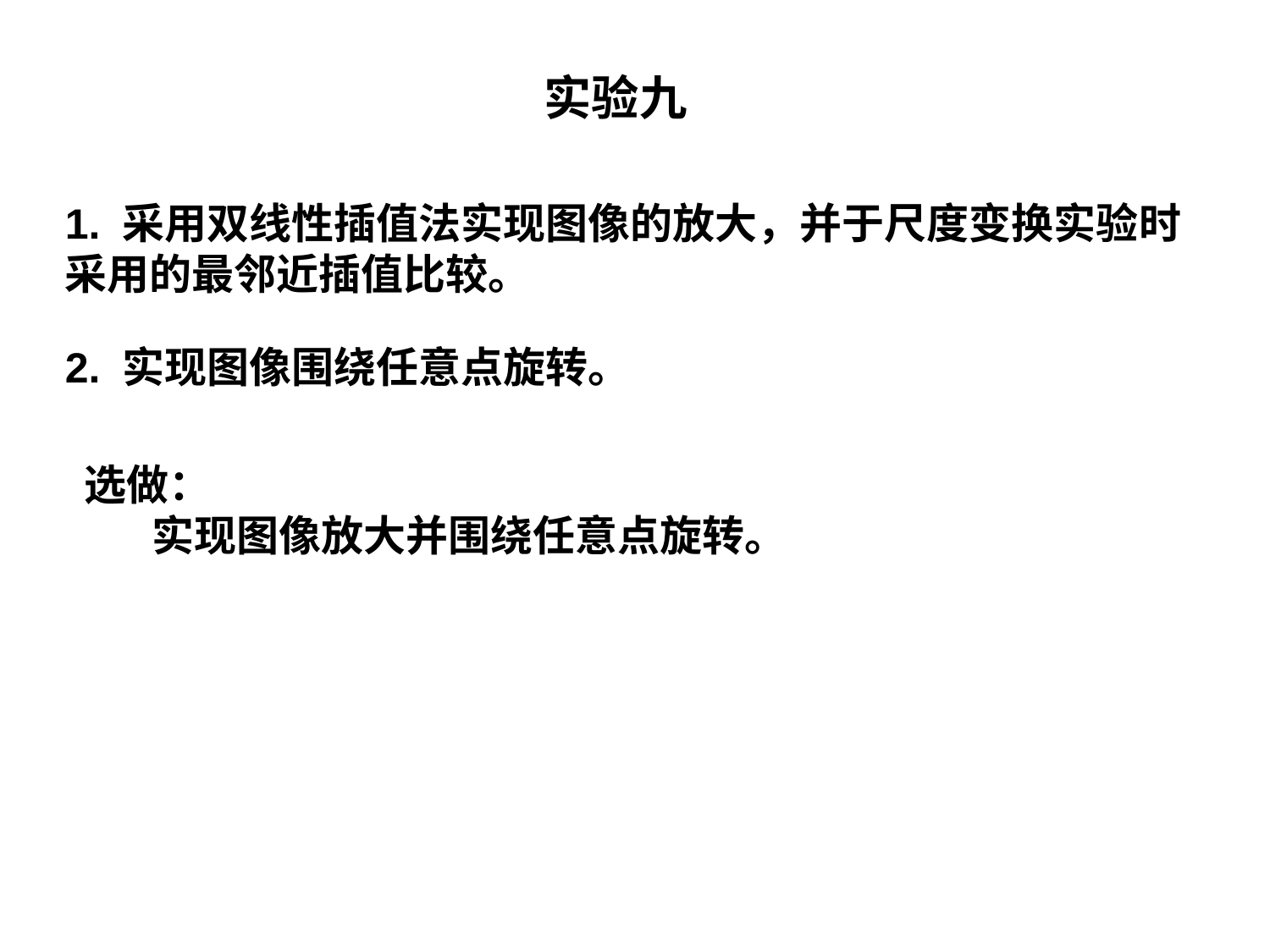

实验九
1. 采用双线性插值法实现图像的放大，并于尺度变换实验时采用的最邻近插值比较。
2. 实现图像围绕任意点旋转。
选做：
      实现图像放大并围绕任意点旋转。